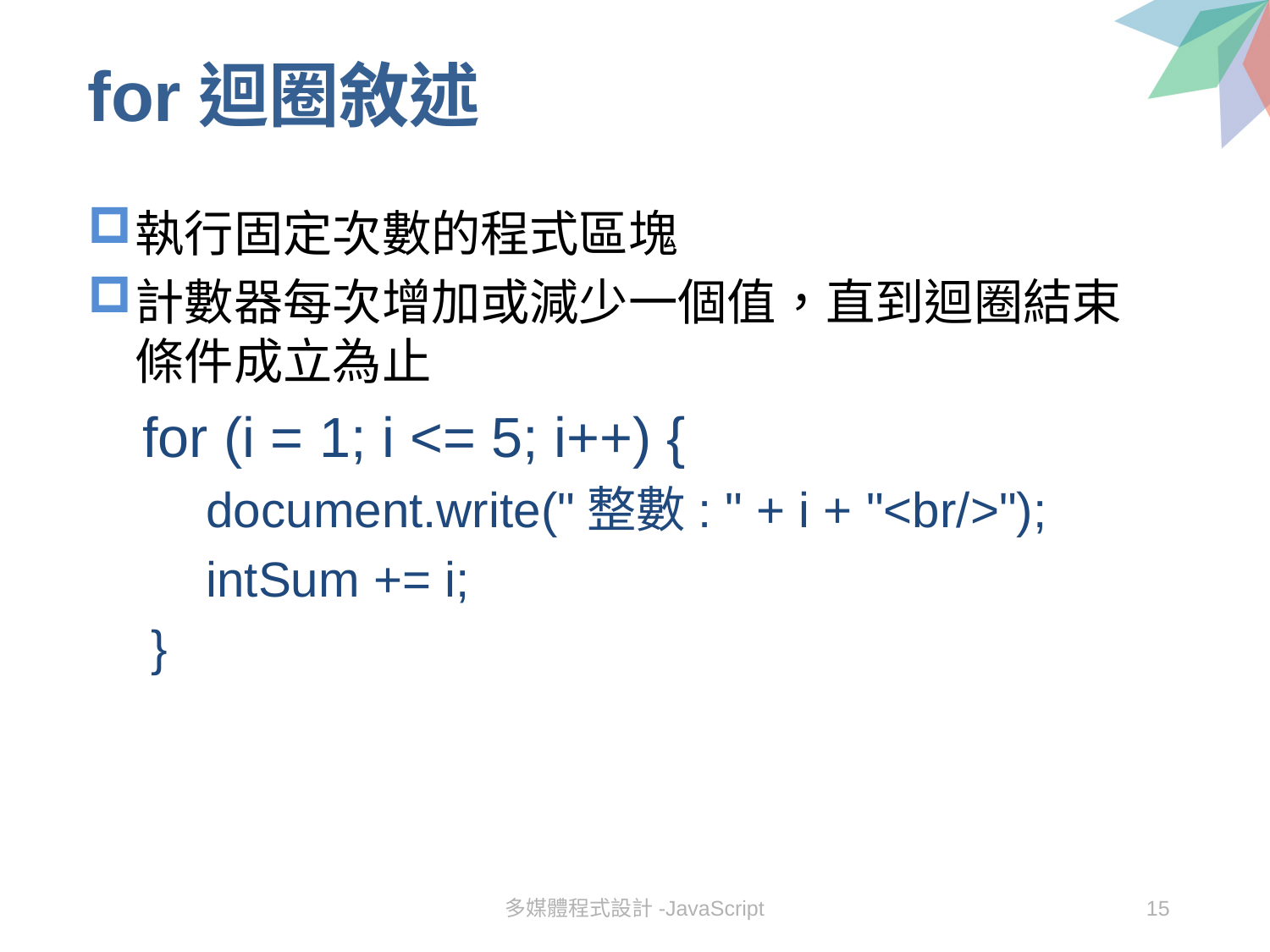

# for迴圈敘述
執行固定次數的程式區塊
計數器每次增加或減少一個值，直到迴圈結束條件成立為止
    for (i = 1; i <= 5; i++) {
    document.write("整數: " + i + "<br/>");
    intSum += i;
}
多媒體程式設計-JavaScript
15